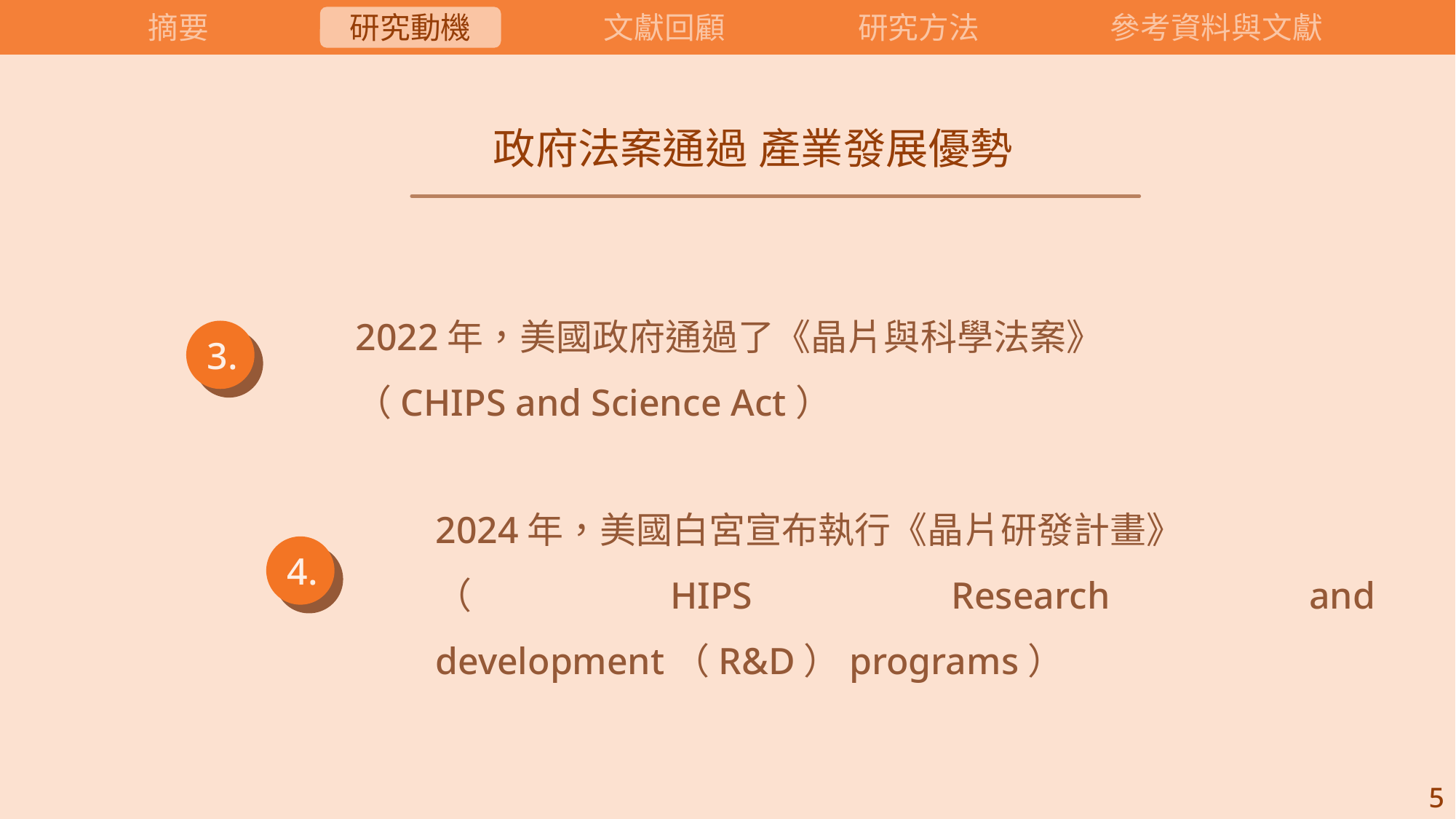

摘要
研究動機
文獻回顧
研究方法
參考資料與文獻

政府法案通過 產業發展優勢
2022年，美國政府通過了《晶片與科學法案》
（CHIPS and Science Act）

3.

2024年，美國白宮宣布執行《晶片研發計畫》
（HIPS Research and development（R&D）programs）

4.

5